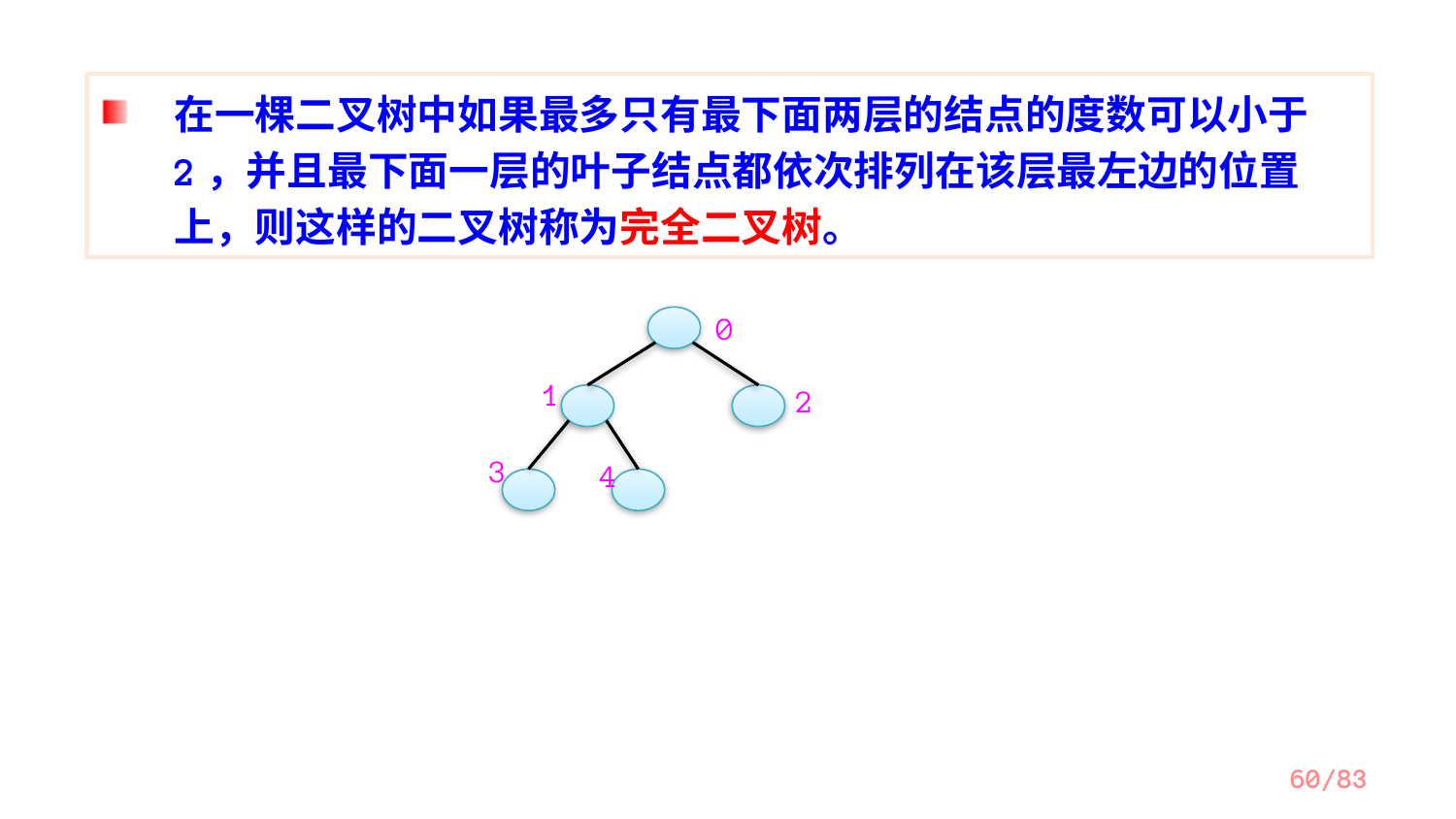

在一棵二叉树中如果最多只有最下面两层的结点的度数可以小于2，并且最下面一层的叶子结点都依次排列在该层最左边的位置上，则这样的二叉树称为完全二叉树。

0
1
2

3
4

60/83